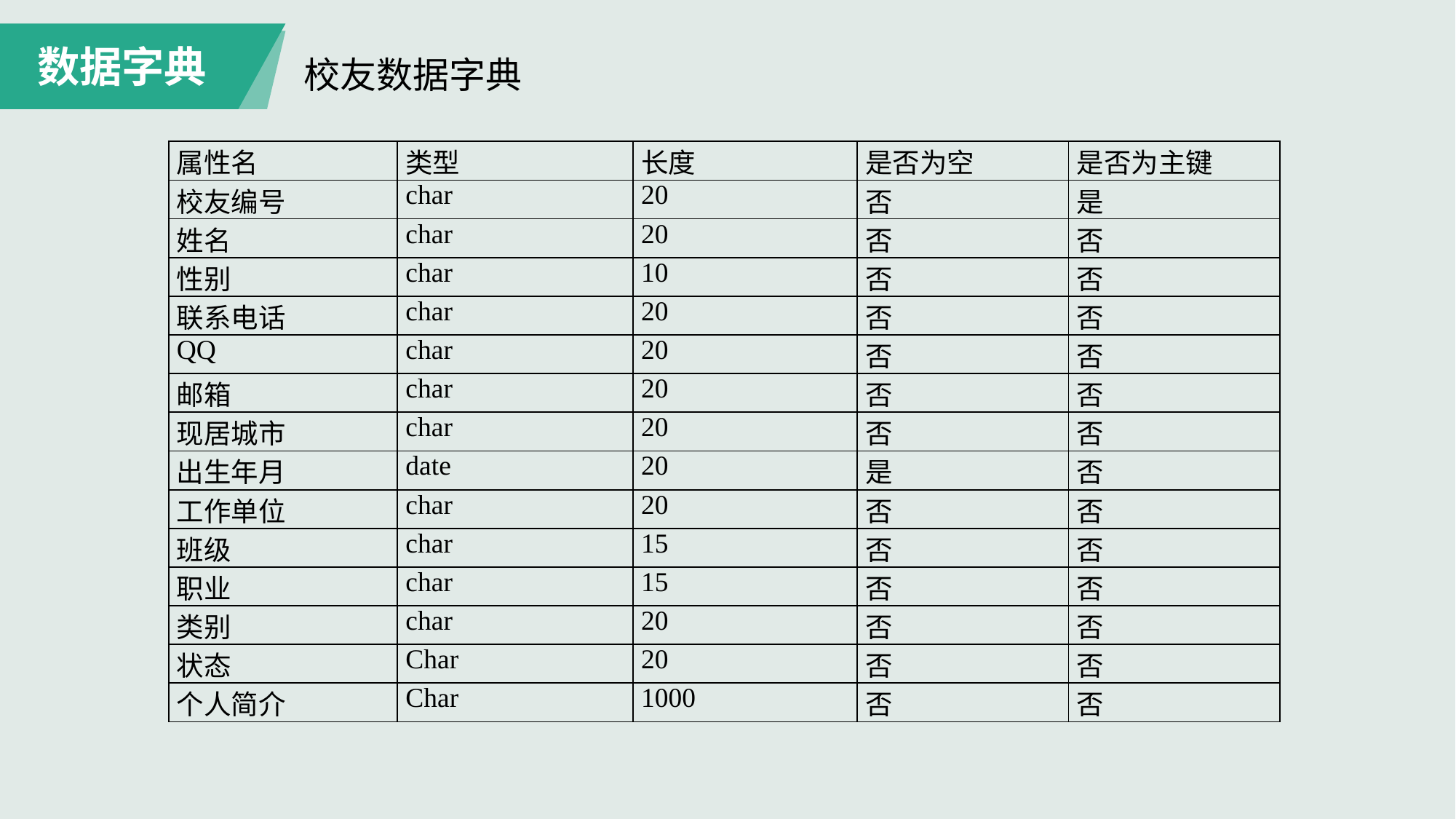

数据字典
校友数据字典
| 属性名 | 类型 | 长度 | 是否为空 | 是否为主键 |
| --- | --- | --- | --- | --- |
| 校友编号 | char | 20 | 否 | 是 |
| 姓名 | char | 20 | 否 | 否 |
| 性别 | char | 10 | 否 | 否 |
| 联系电话 | char | 20 | 否 | 否 |
| QQ | char | 20 | 否 | 否 |
| 邮箱 | char | 20 | 否 | 否 |
| 现居城市 | char | 20 | 否 | 否 |
| 出生年月 | date | 20 | 是 | 否 |
| 工作单位 | char | 20 | 否 | 否 |
| 班级 | char | 15 | 否 | 否 |
| 职业 | char | 15 | 否 | 否 |
| 类别 | char | 20 | 否 | 否 |
| 状态 | Char | 20 | 否 | 否 |
| 个人简介 | Char | 1000 | 否 | 否 |